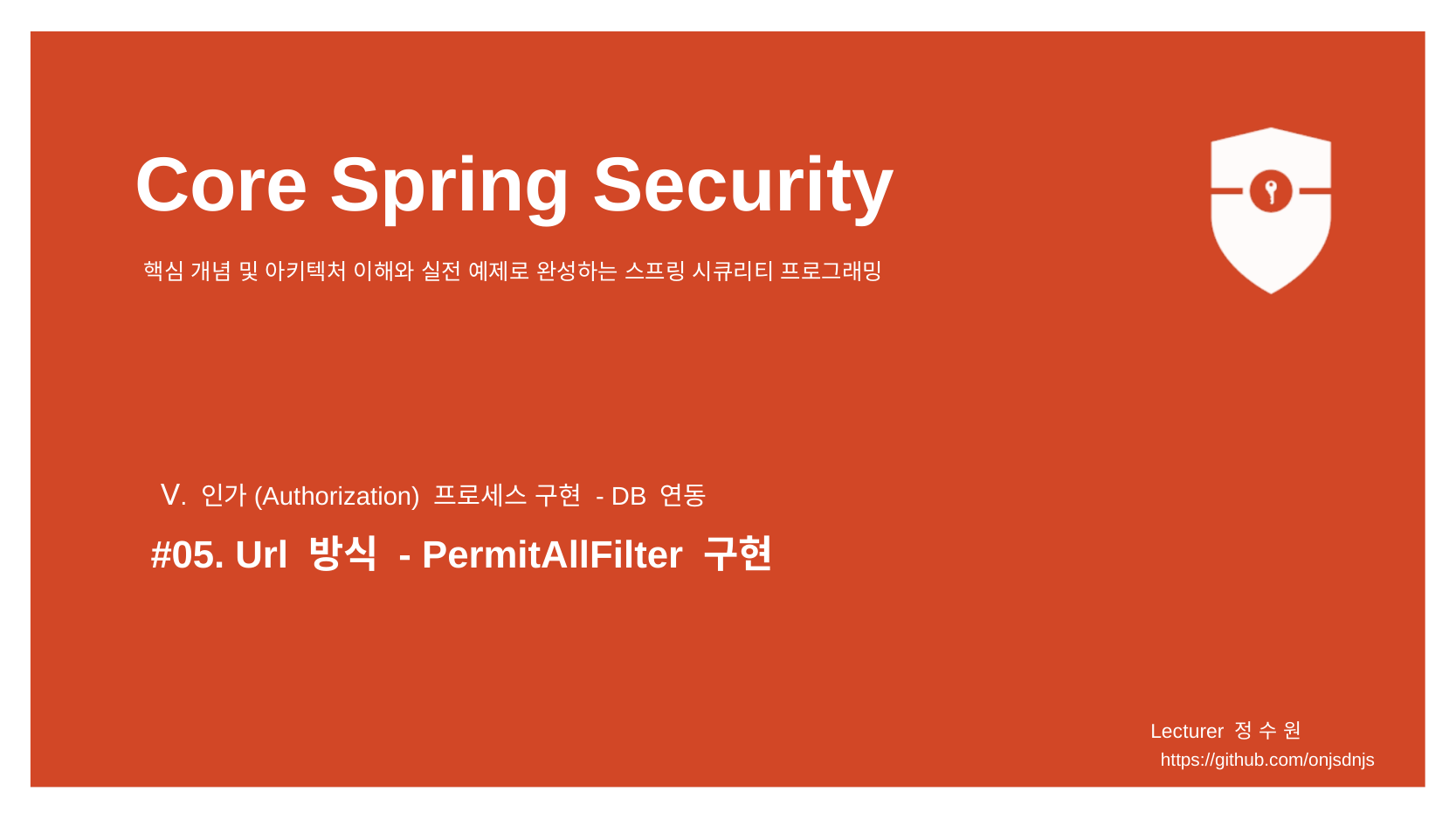

Ⅴ. 인가(Authorization) 프로세스 구현 - DB 연동
#05. Url 방식 - PermitAllFilter 구현